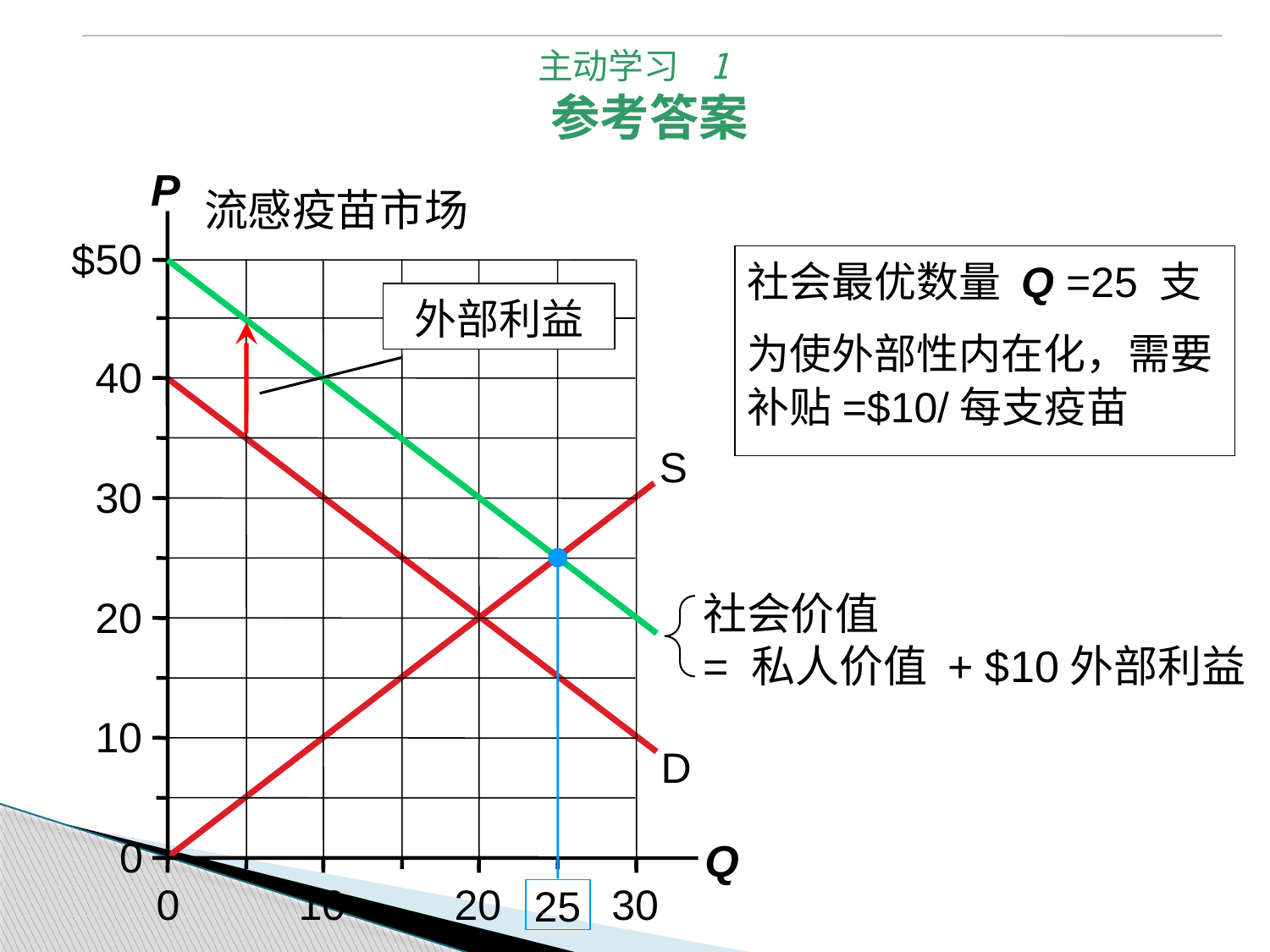

主动学习   1
参考答案
P

50

40

30

20

10

Q
0

0
10
20
30
$

流感疫苗市场

社会最优数量 Q =25 支
为使外部性内在化，需要补贴=$10/每支疫苗

外部利益

S

25

社会价值
= 私人价值 + $10外部利益

D